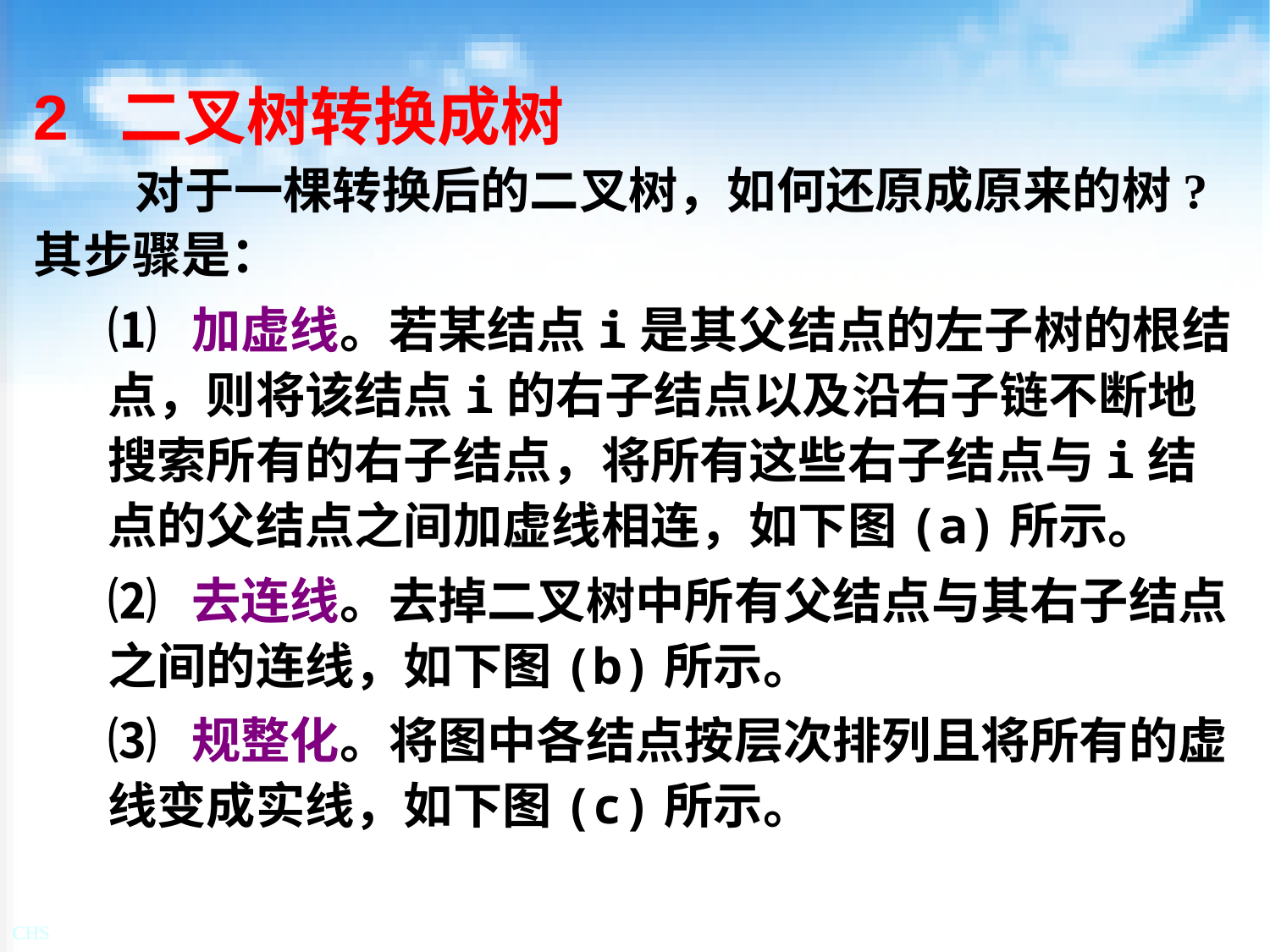

2  二叉树转换成树
        对于一棵转换后的二叉树，如何还原成原来的树? 其步骤是：
⑴  加虚线。若某结点i是其父结点的左子树的根结点，则将该结点i的右子结点以及沿右子链不断地搜索所有的右子结点，将所有这些右子结点与i结点的父结点之间加虚线相连，如下图(a)所示。
⑵  去连线。去掉二叉树中所有父结点与其右子结点之间的连线，如下图(b)所示。
⑶  规整化。将图中各结点按层次排列且将所有的虚线变成实线，如下图(c)所示。